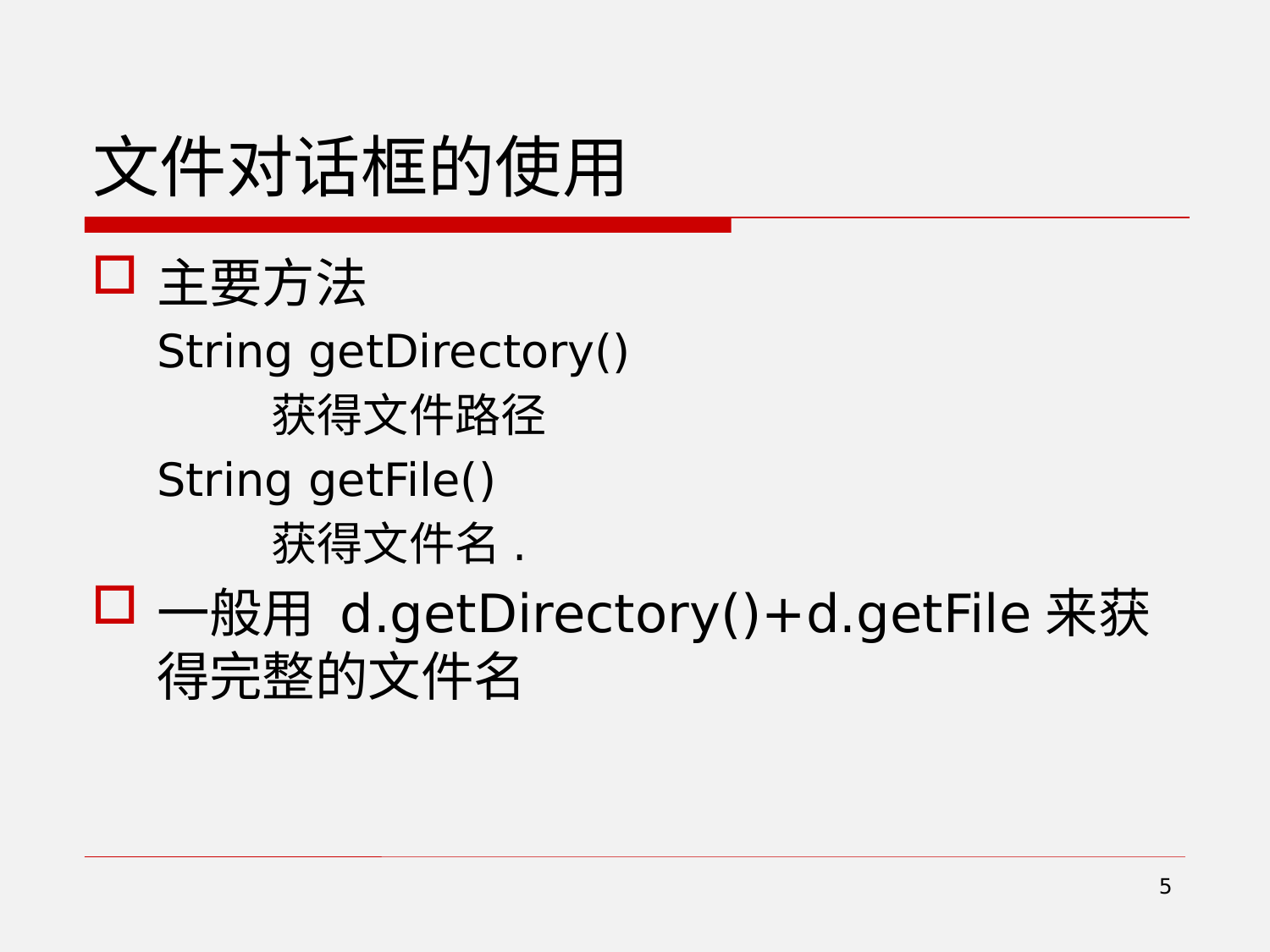

# 文件对话框的使用
主要方法
String getDirectory()
          获得文件路径
String getFile()
          获得文件名.
一般用 d.getDirectory()+d.getFile来获得完整的文件名

5